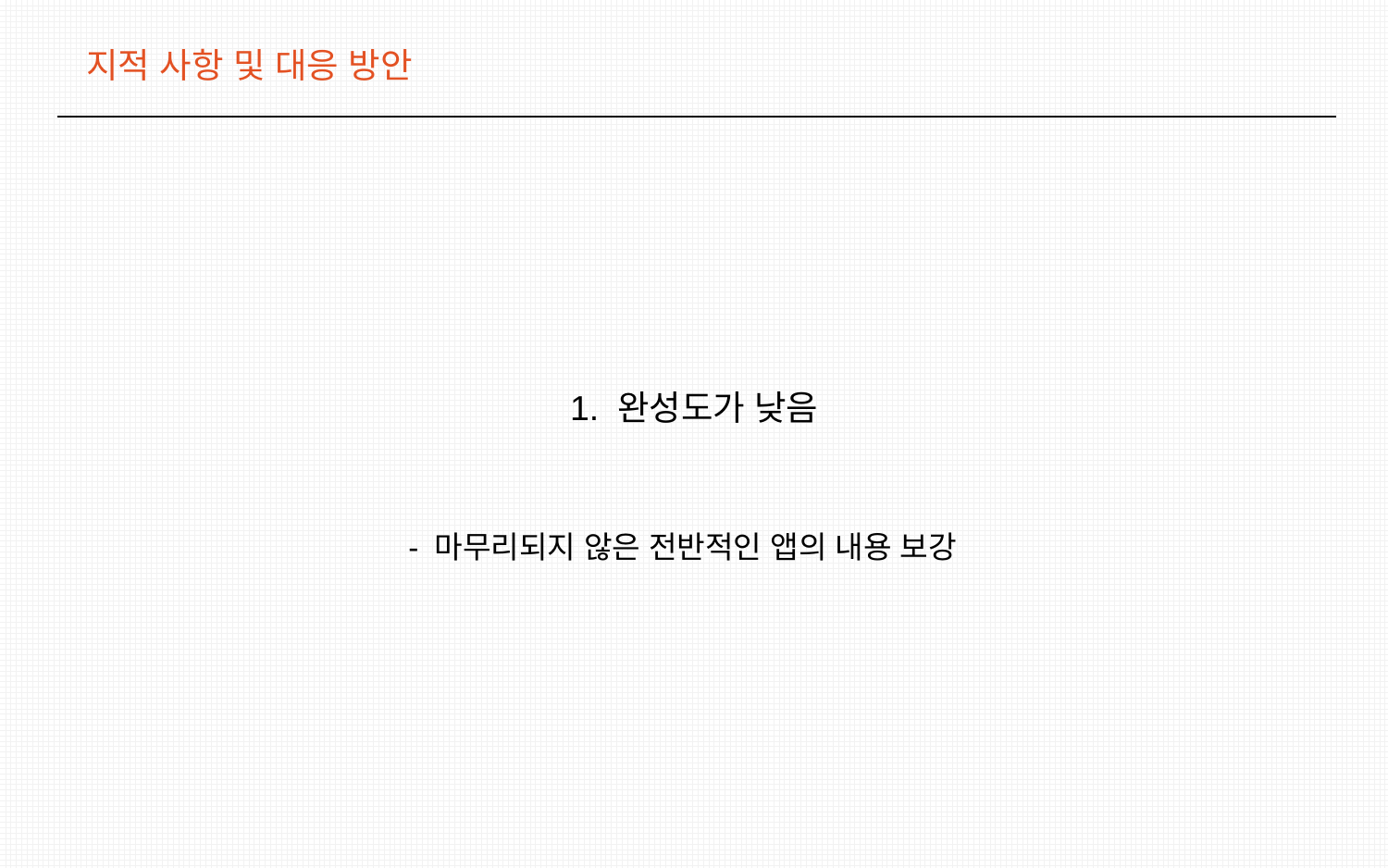

지적 사항 및 대응 방안
1. 완성도가 낮음
- 마무리되지 않은 전반적인 앱의 내용 보강